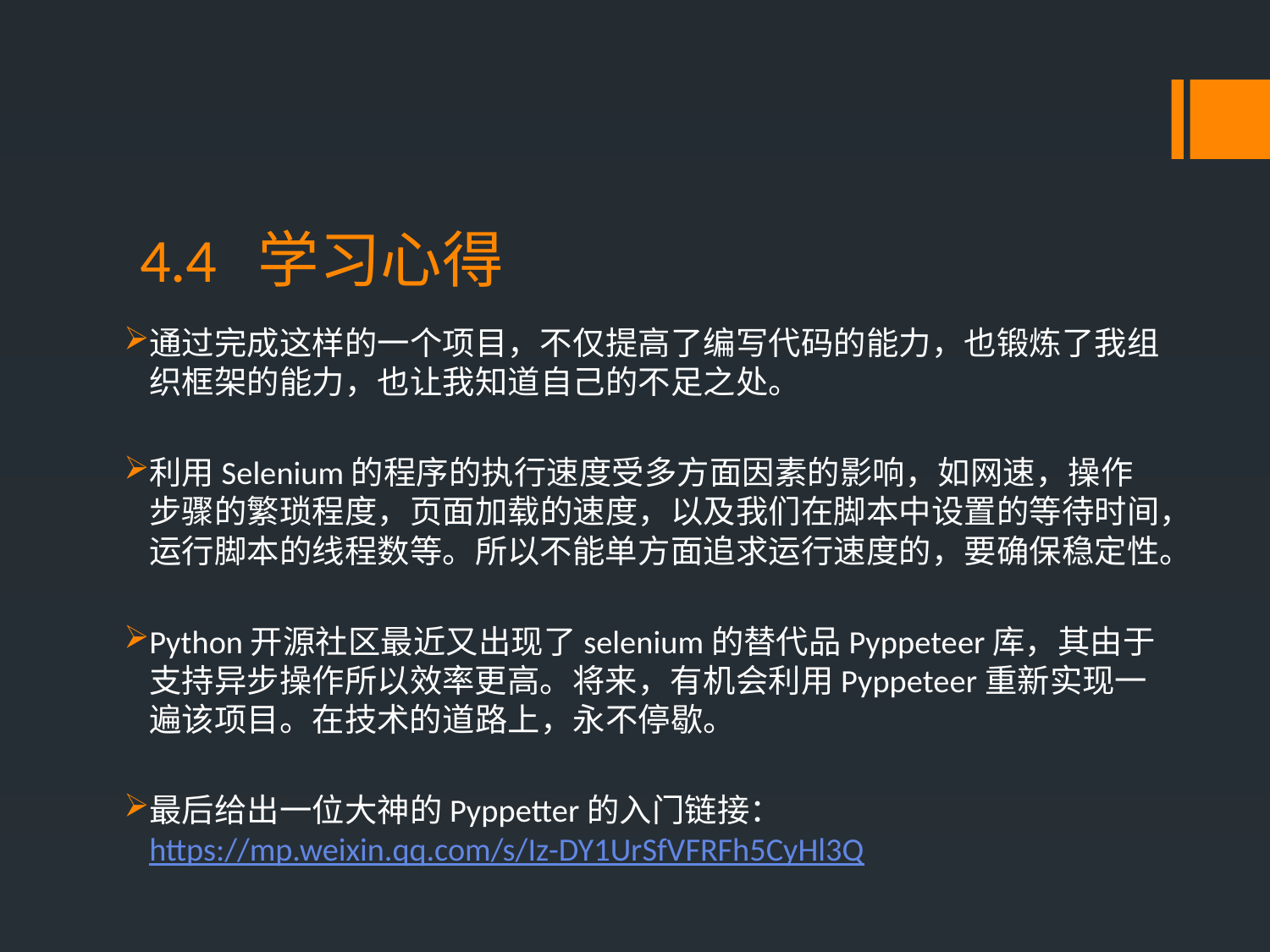

# 4.4  学习心得
通过完成这样的一个项目，不仅提高了编写代码的能力，也锻炼了我组织框架的能力，也让我知道自己的不足之处。

利用Selenium的程序的执行速度受多方面因素的影响，如网速，操作步骤的繁琐程度，页面加载的速度，以及我们在脚本中设置的等待时间，运行脚本的线程数等。所以不能单方面追求运行速度的，要确保稳定性。

Python开源社区最近又出现了selenium的替代品Pyppeteer库，其由于支持异步操作所以效率更高。将来，有机会利用Pyppeteer重新实现一遍该项目。在技术的道路上，永不停歇。

最后给出一位大神的Pyppetter的入门链接：https://mp.weixin.qq.com/s/Iz-DY1UrSfVFRFh5CyHl3Q